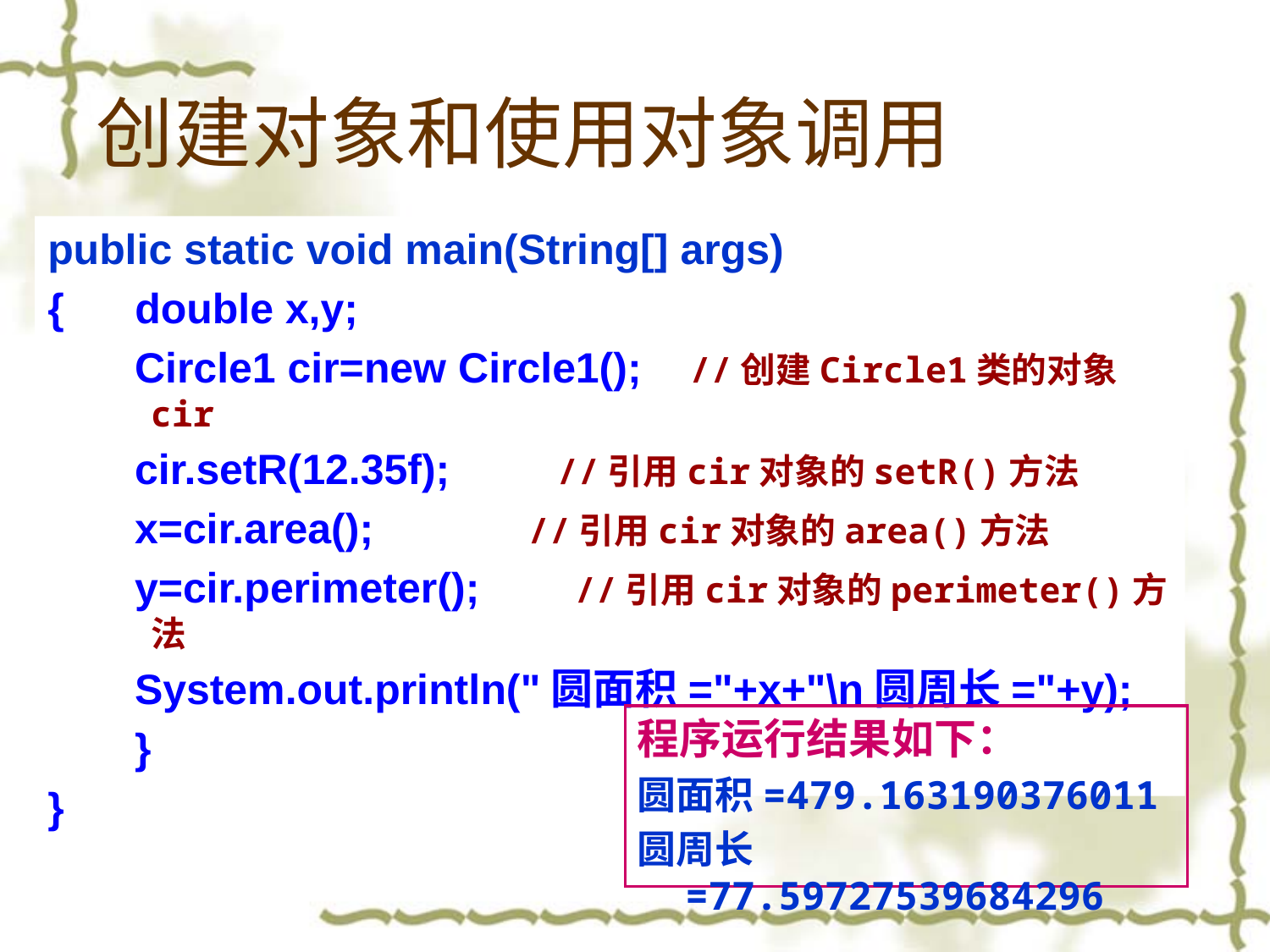

# 创建对象和使用对象调用
public static void main(String[] args)
{      double x,y;
  Circle1 cir=new Circle1();    //创建Circle1类的对象cir
  cir.setR(12.35f);         //引用cir对象的setR()方法
  x=cir.area();             //引用cir对象的area()方法
  y=cir.perimeter();        //引用cir对象的perimeter()方法
  System.out.println("圆面积="+x+"\n圆周长="+y);
  }
}
程序运行结果如下：
圆面积=479.163190376011
圆周长=77.59727539684296